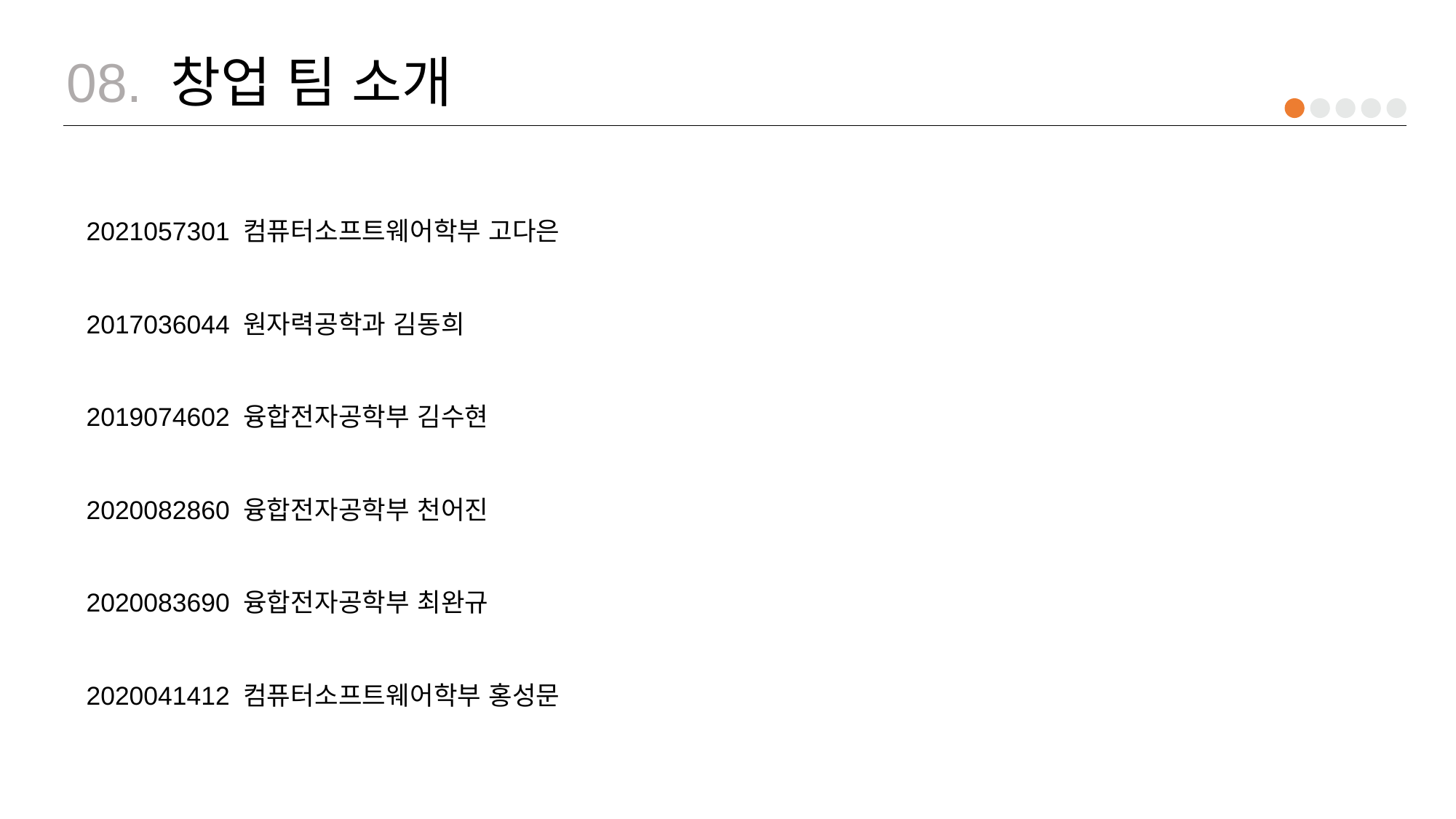

08. 창업 팀 소개

2021057301 컴퓨터소프트웨어학부 고다은

2017036044 원자력공학과 김동희

2019074602 융합전자공학부 김수현

2020082860 융합전자공학부 천어진

2020083690 융합전자공학부 최완규

2020041412 컴퓨터소프트웨어학부 홍성문